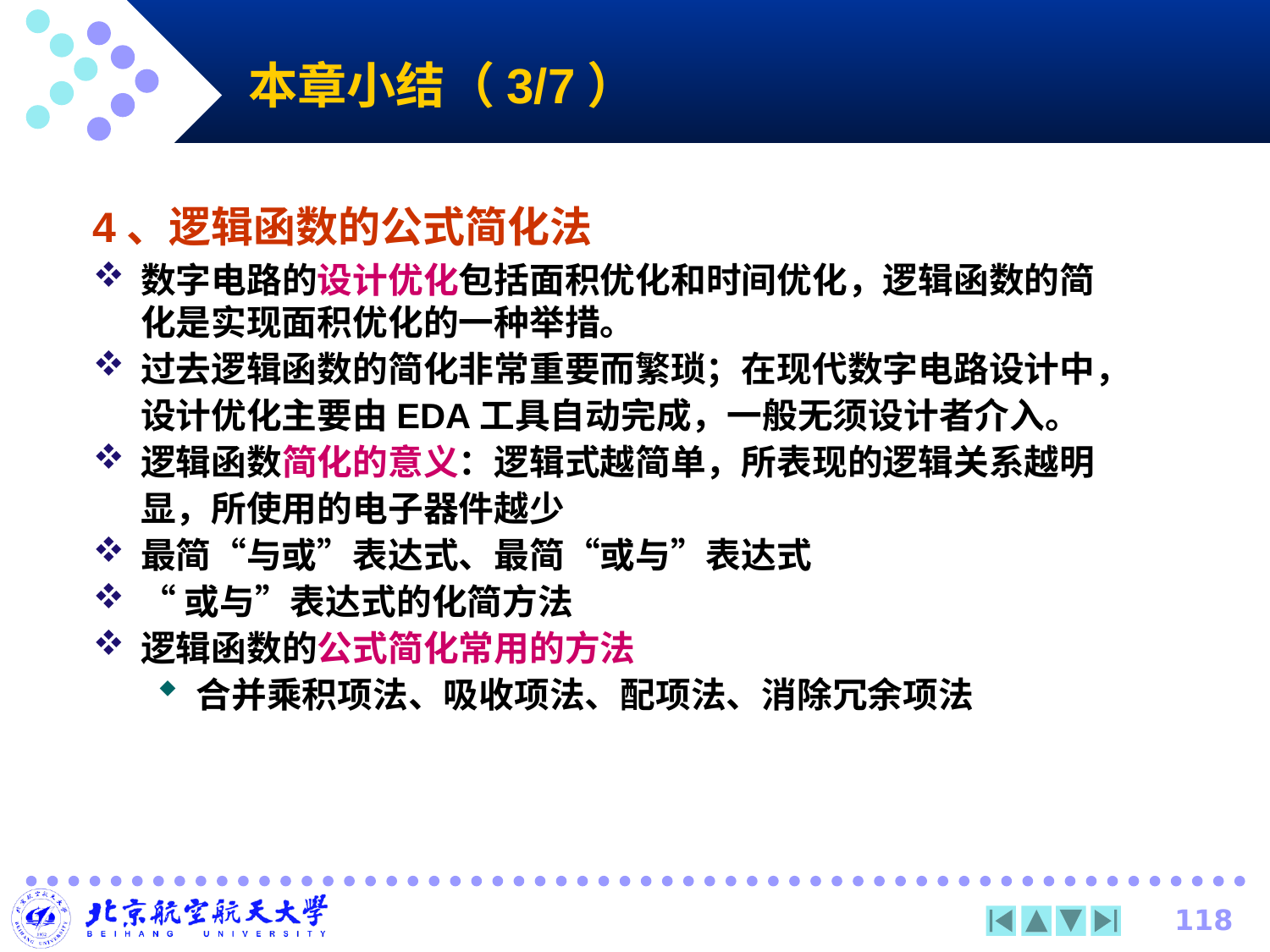

# 本章小结（3/7）
4、逻辑函数的公式简化法
数字电路的设计优化包括面积优化和时间优化，逻辑函数的简化是实现面积优化的一种举措。
过去逻辑函数的简化非常重要而繁琐；在现代数字电路设计中，设计优化主要由EDA工具自动完成，一般无须设计者介入。
逻辑函数简化的意义：逻辑式越简单，所表现的逻辑关系越明显，所使用的电子器件越少
最简“与或”表达式、最简“或与”表达式
“或与”表达式的化简方法
逻辑函数的公式简化常用的方法
合并乘积项法、吸收项法、配项法、消除冗余项法
118